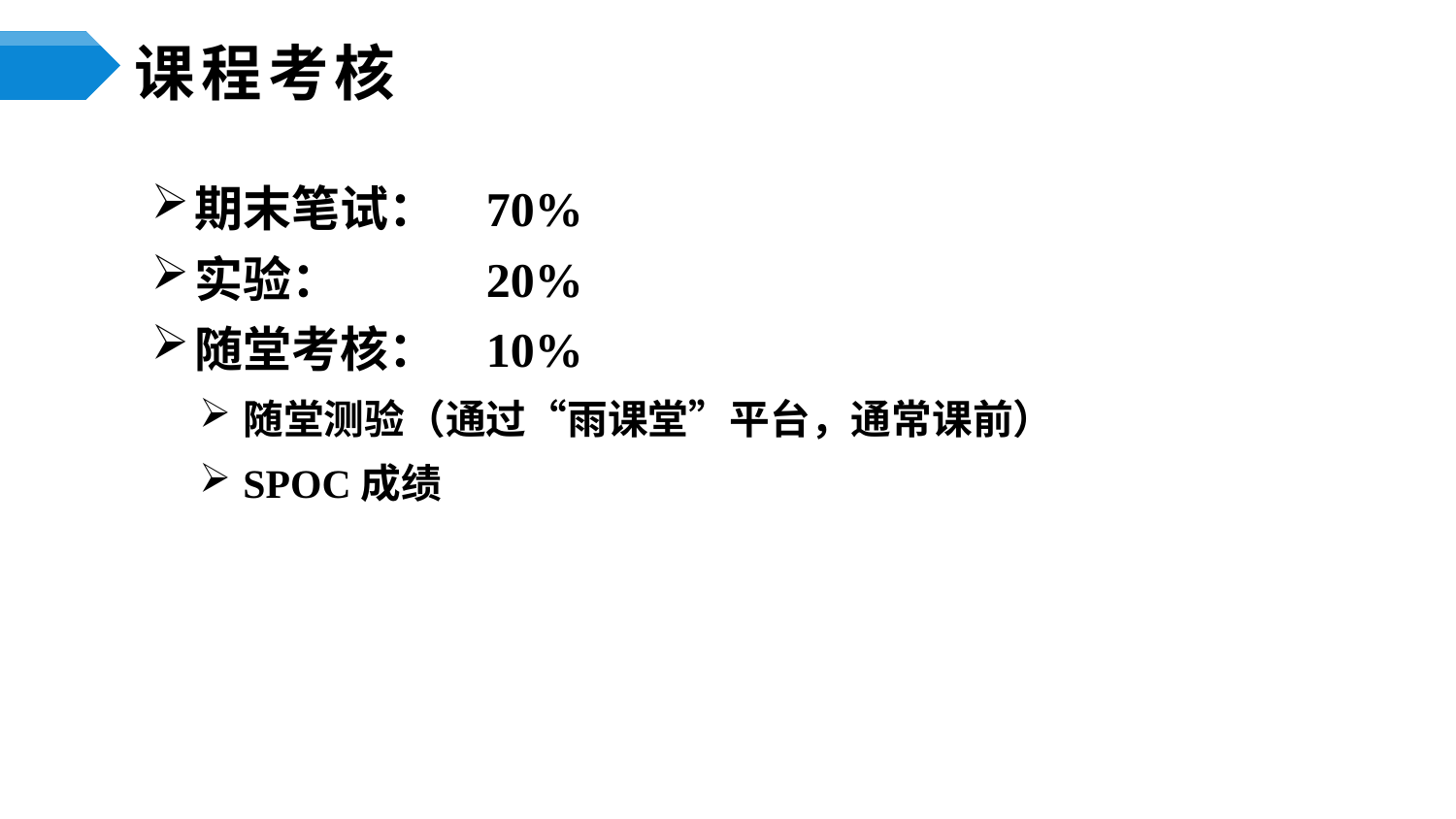

# 课程考核
期末笔试：	70%
实验：	20%
随堂考核：	10%
随堂测验（通过“雨课堂”平台，通常课前）
SPOC成绩